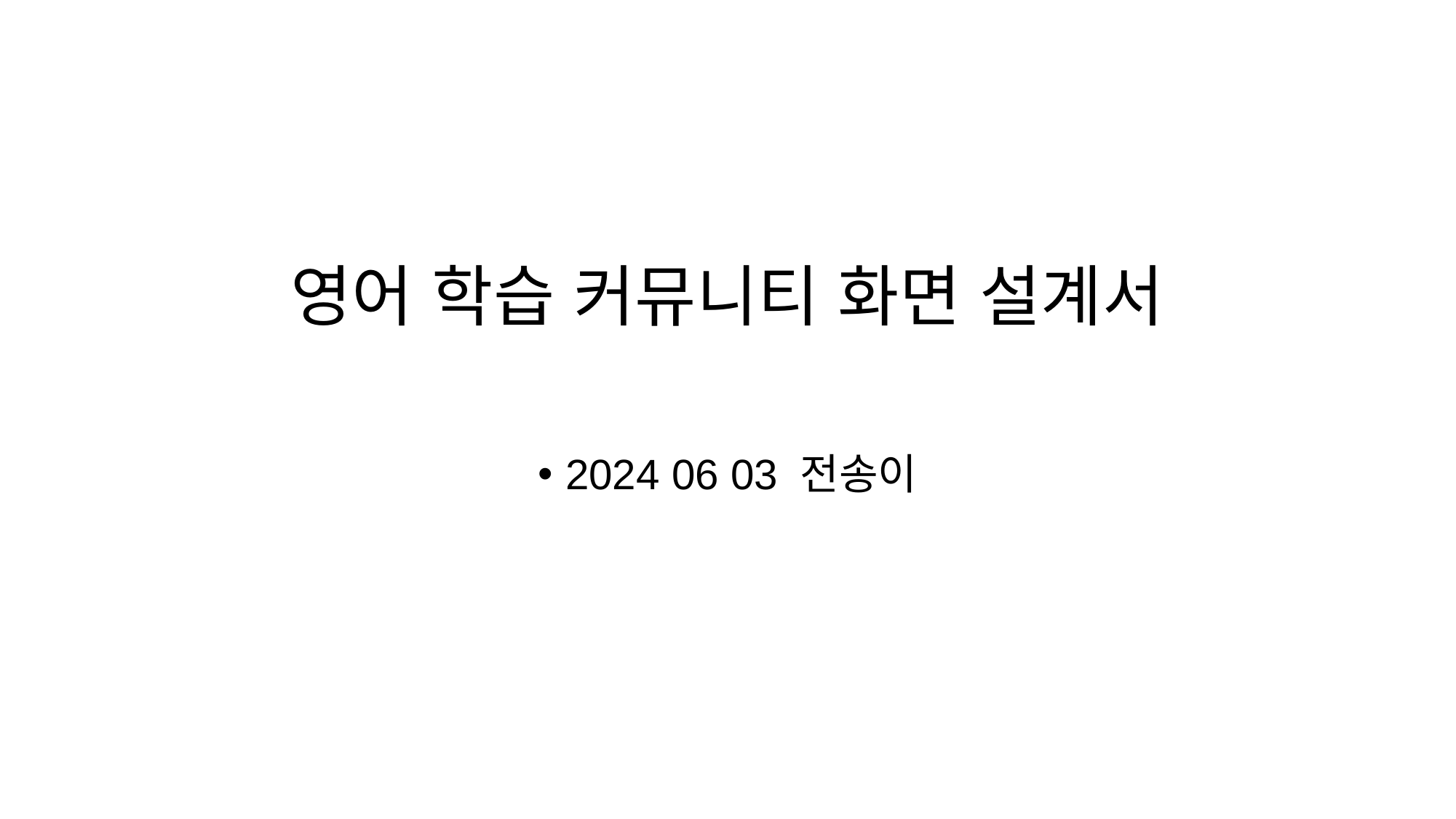

# 영어 학습 커뮤니티 화면 설계서
2024 06 03 전송이